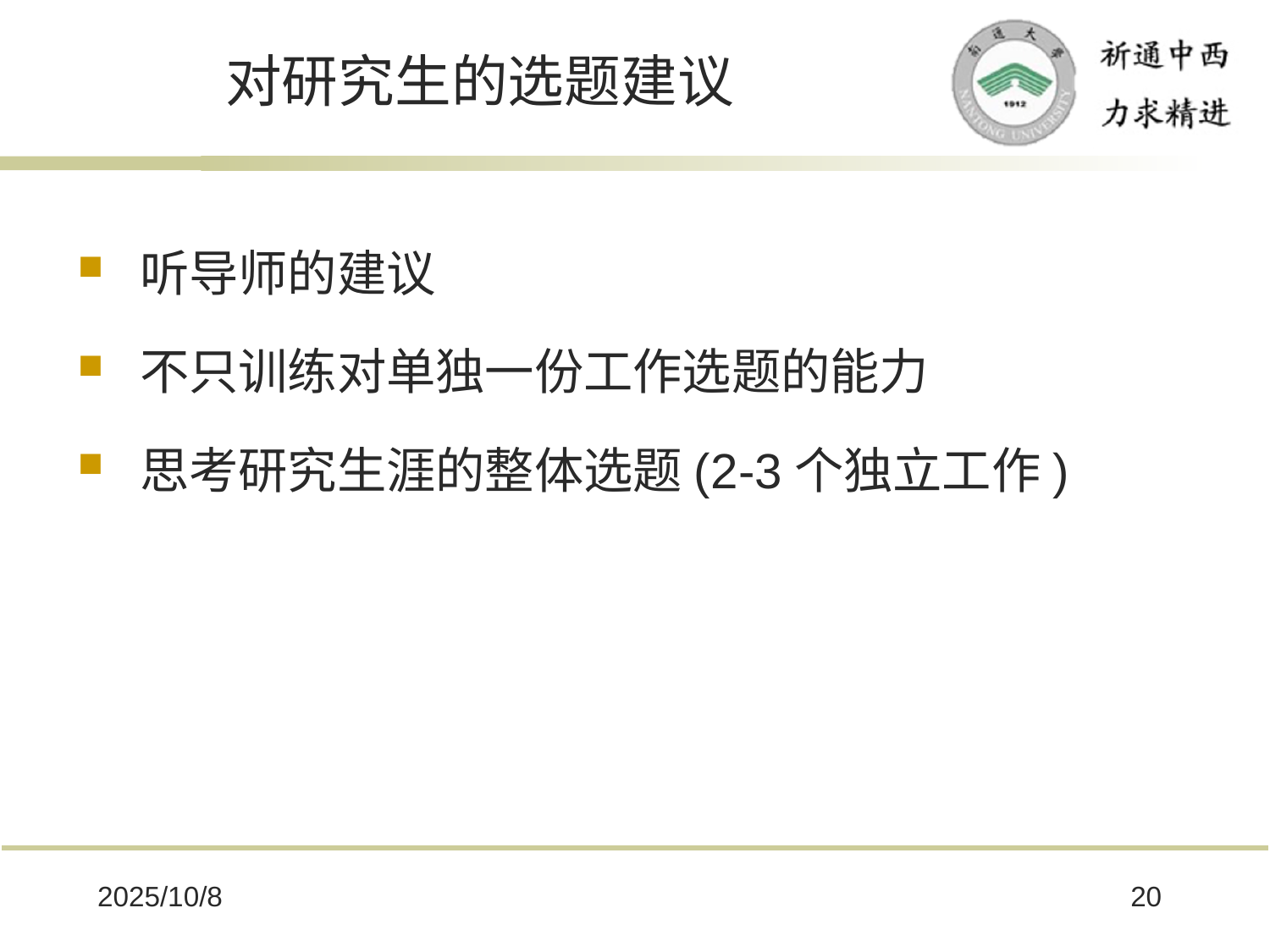

# 对研究生的选题建议
听导师的建议
不只训练对单独一份工作选题的能力
思考研究生涯的整体选题(2-3个独立工作)

2025/10/8
20